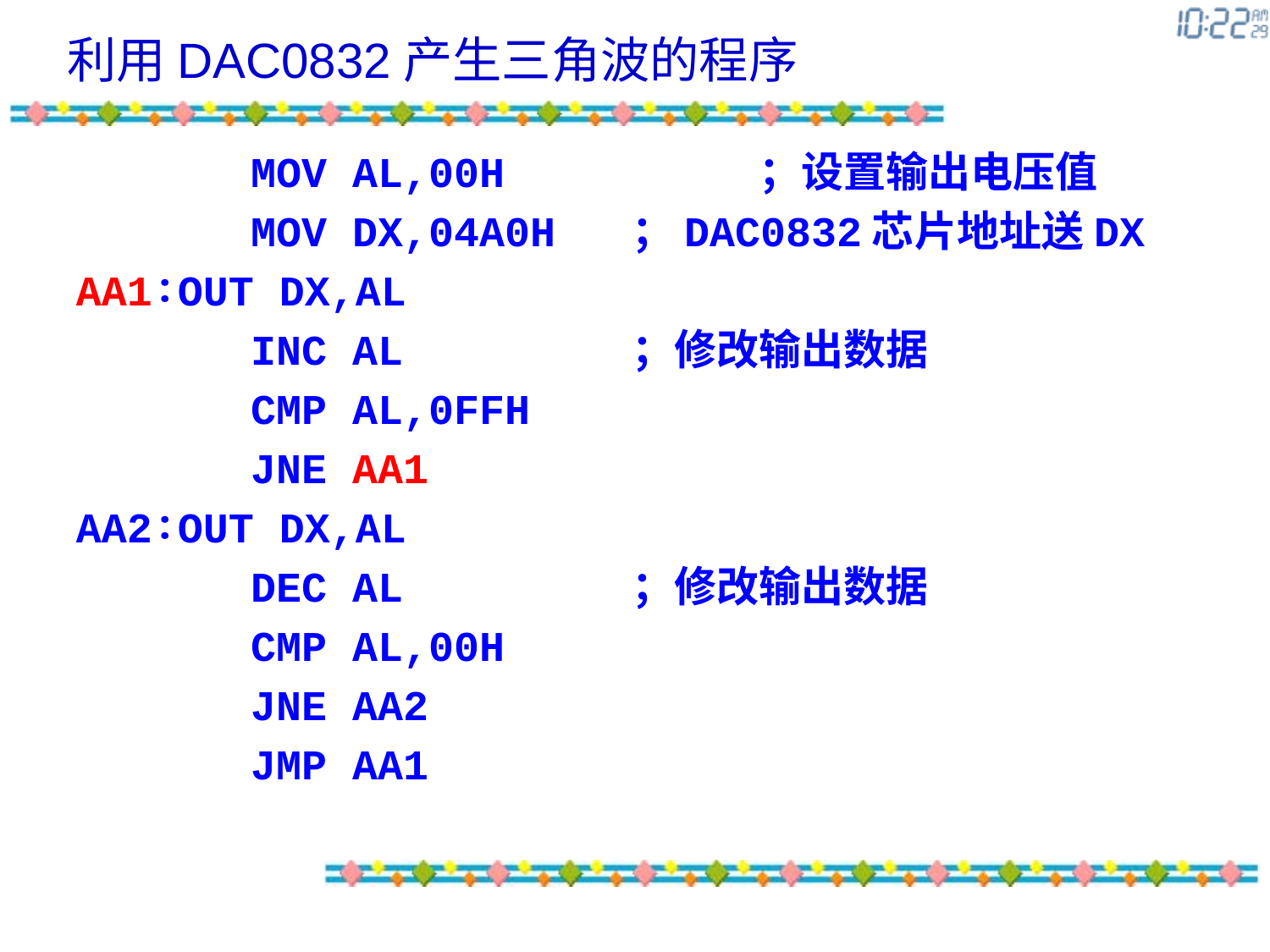

利用DAC0832产生三角波的程序
		MOV AL,00H		；设置输出电压值
		MOV DX,04A0H	；DAC0832芯片地址送DX
AA1∶OUT DX,AL
		INC AL		；修改输出数据
		CMP AL,0FFH
		JNE AA1
AA2∶OUT DX,AL
		DEC AL		；修改输出数据
		CMP AL,00H
		JNE AA2
		JMP AA1